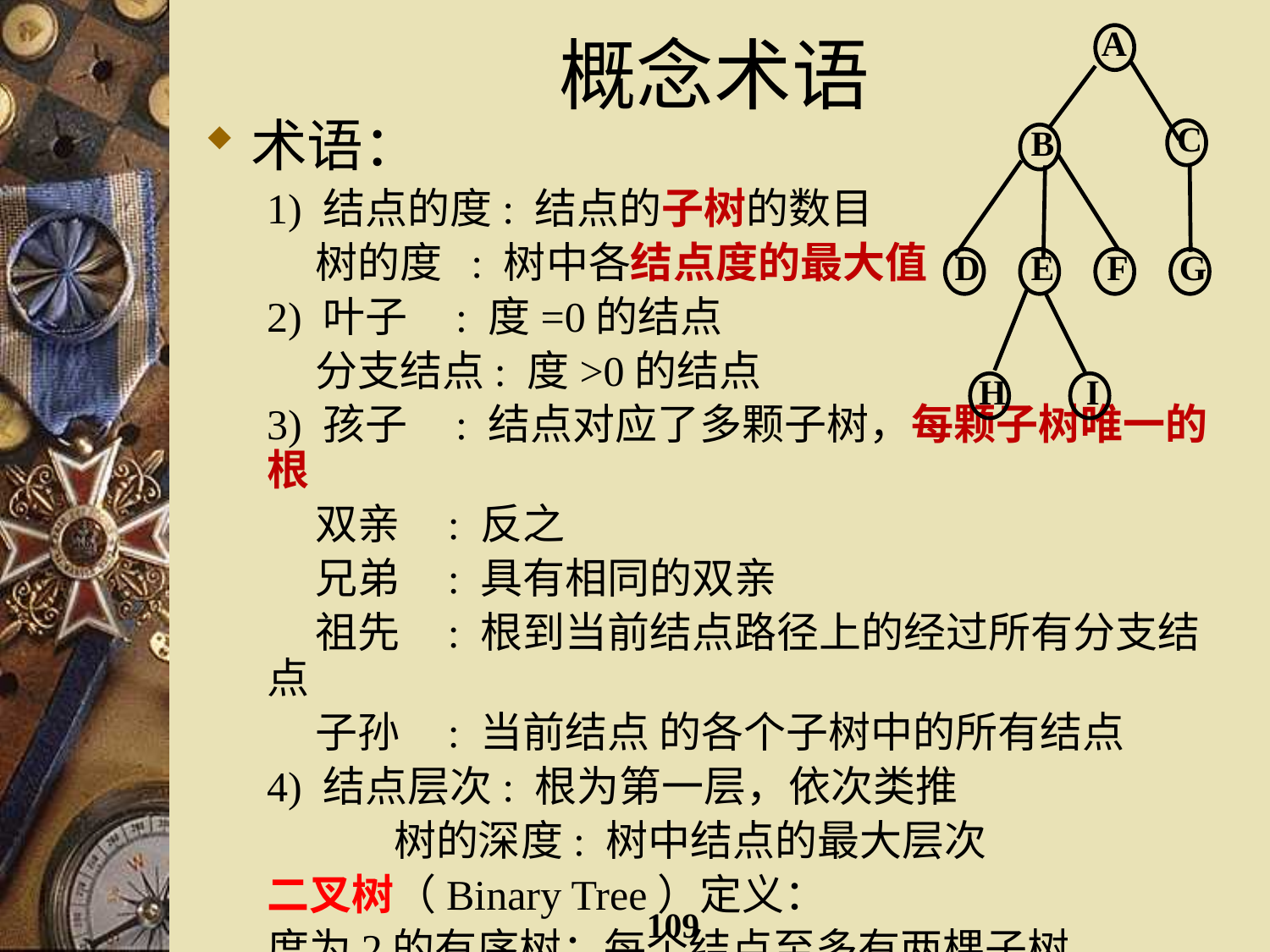

# 概念术语
A

C

B

D

E

F

G

H

I

术语：
1) 结点的度: 结点的子树的数目
    树的度  : 树中各结点度的最大值
2) 叶子    : 度=0的结点
    分支结点: 度>0的结点
3) 孩子    : 结点对应了多颗子树，每颗子树唯一的根
    双亲    : 反之
    兄弟    : 具有相同的双亲
    祖先    : 根到当前结点路径上的经过所有分支结点
    子孙    : 当前结点 的各个子树中的所有结点
4) 结点层次: 根为第一层，依次类推
	树的深度: 树中结点的最大层次
二叉树（Binary Tree）定义：
度为2的有序树：每个结点至多有两棵子树